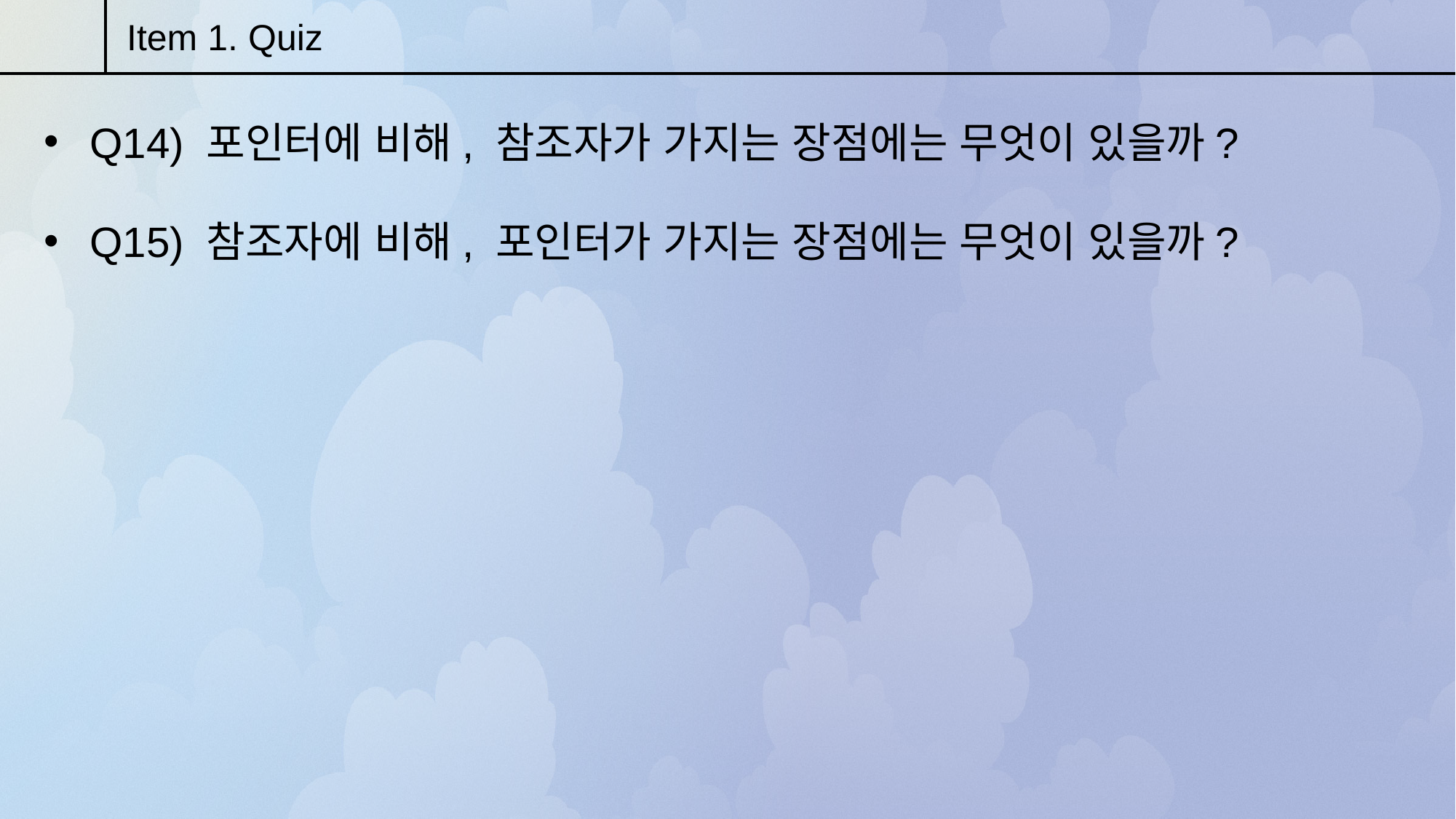

Item 1. Quiz
 Q14) 포인터에 비해, 참조자가 가지는 장점에는 무엇이 있을까?
 Q15) 참조자에 비해, 포인터가 가지는 장점에는 무엇이 있을까?